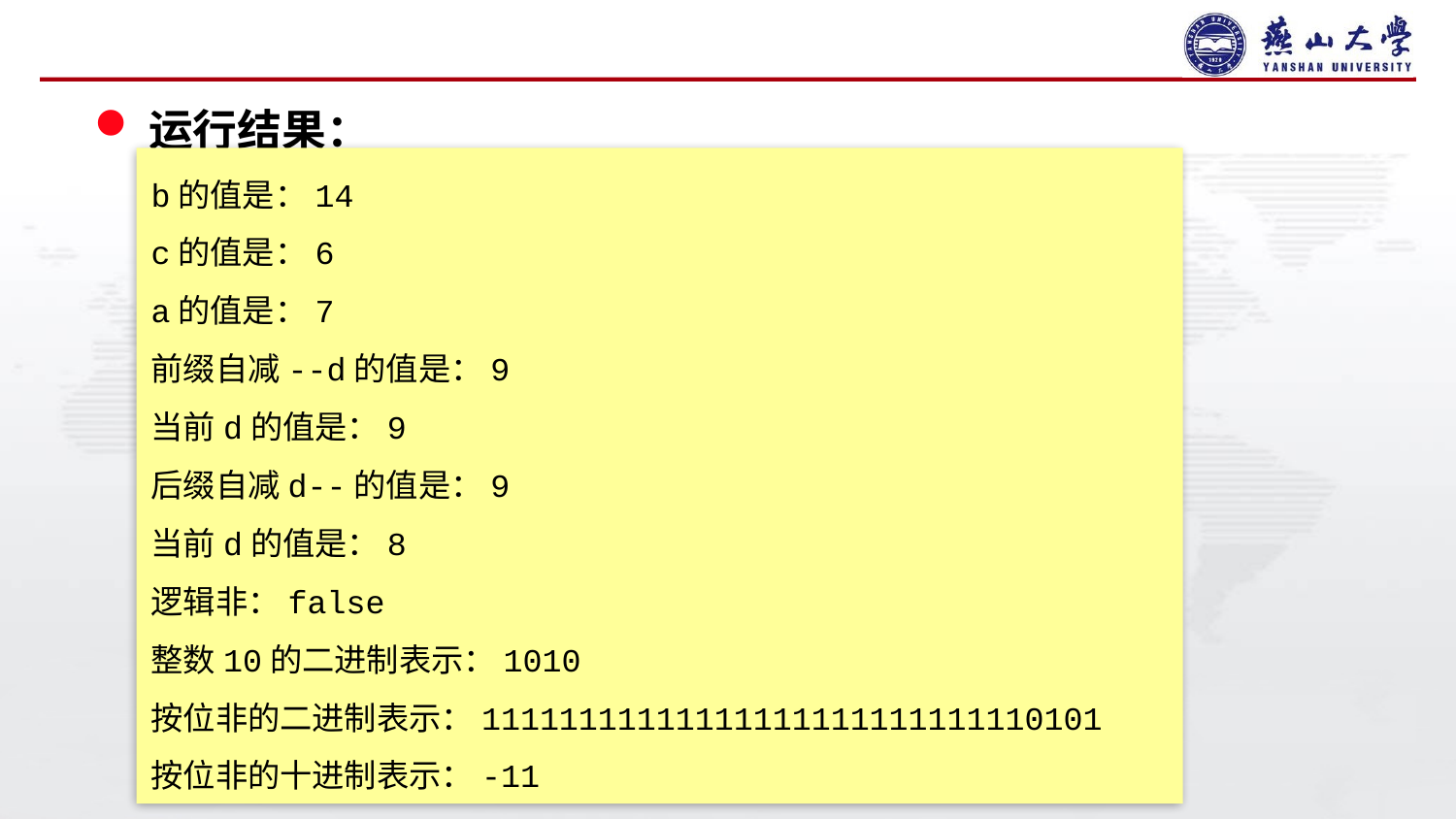

#
运行结果：

b的值是：14
c的值是：6
a的值是：7
前缀自减--d的值是：9
当前d的值是：9
后缀自减d--的值是：9
当前d的值是：8
逻辑非：false
整数10的二进制表示：1010
按位非的二进制表示：11111111111111111111111111110101
按位非的十进制表示：-11